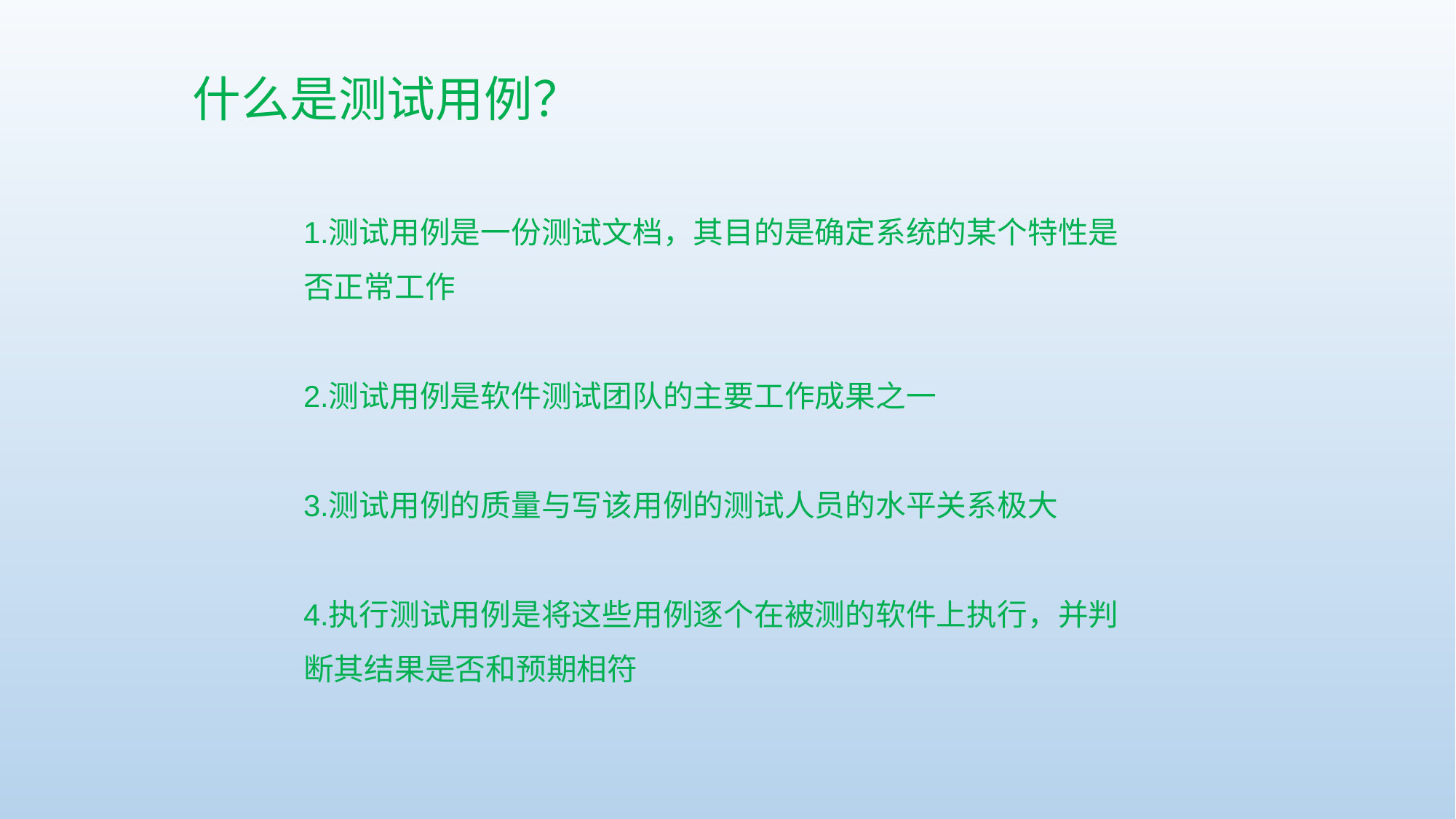

什么是测试用例？
测试用例是一份测试文档，其目的是确定系统的某个特性是否正常工作

测试用例是软件测试团队的主要工作成果之一

测试用例的质量与写该用例的测试人员的水平关系极大

执行测试用例是将这些用例逐个在被测的软件上执行，并判断其结果是否和预期相符